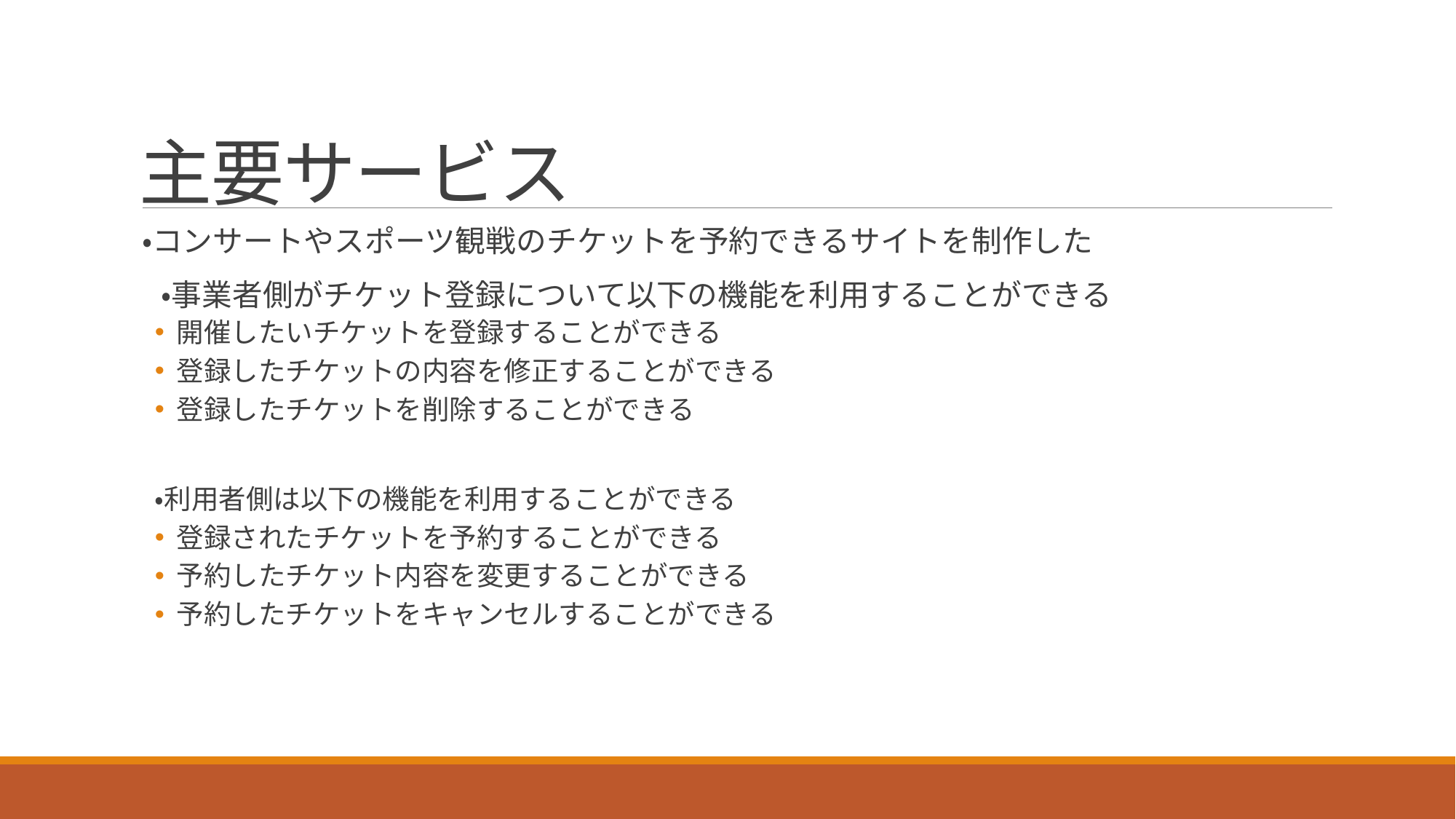

# 主要サービス
・コンサートやスポーツ観戦のチケットを予約できるサイトを制作した
　・事業者側がチケット登録について以下の機能を利用することができる
開催したいチケットを登録することができる
登録したチケットの内容を修正することができる
登録したチケットを削除することができる

・利用者側は以下の機能を利用することができる
登録されたチケットを予約することができる
予約したチケット内容を変更することができる
予約したチケットをキャンセルすることができる